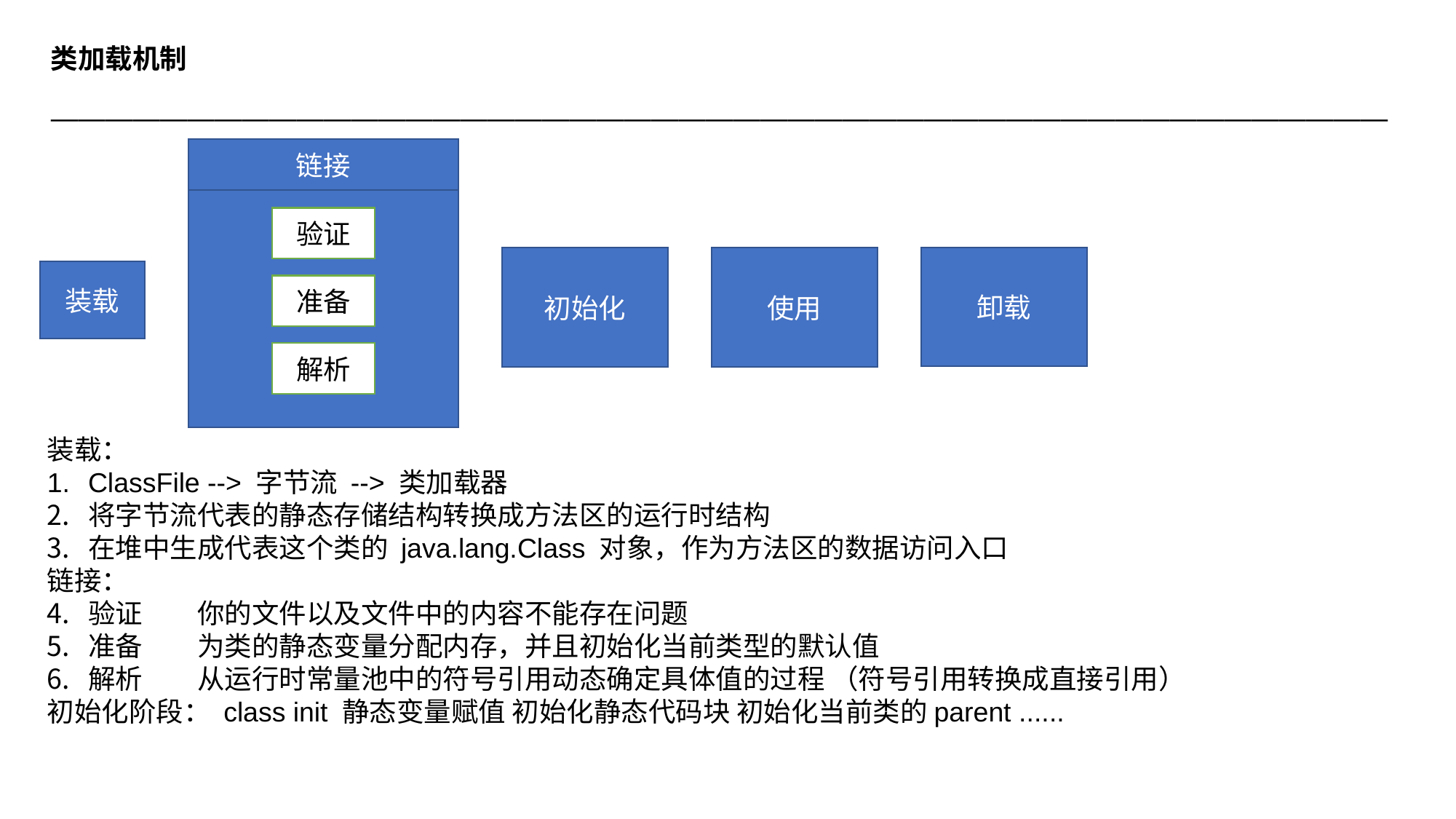

类加载机制
—————————————————————————————————————————————————
链接

验证
卸载
初始化
使用
装载
准备
解析
装载：
ClassFile --> 字节流 --> 类加载器
将字节流代表的静态存储结构转换成方法区的运行时结构
在堆中生成代表这个类的 java.lang.Class 对象，作为方法区的数据访问入口
链接：
验证	你的文件以及文件中的内容不能存在问题
准备	为类的静态变量分配内存，并且初始化当前类型的默认值
解析	从运行时常量池中的符号引用动态确定具体值的过程 （符号引用转换成直接引用）
初始化阶段： class init 静态变量赋值 初始化静态代码块 初始化当前类的parent ......